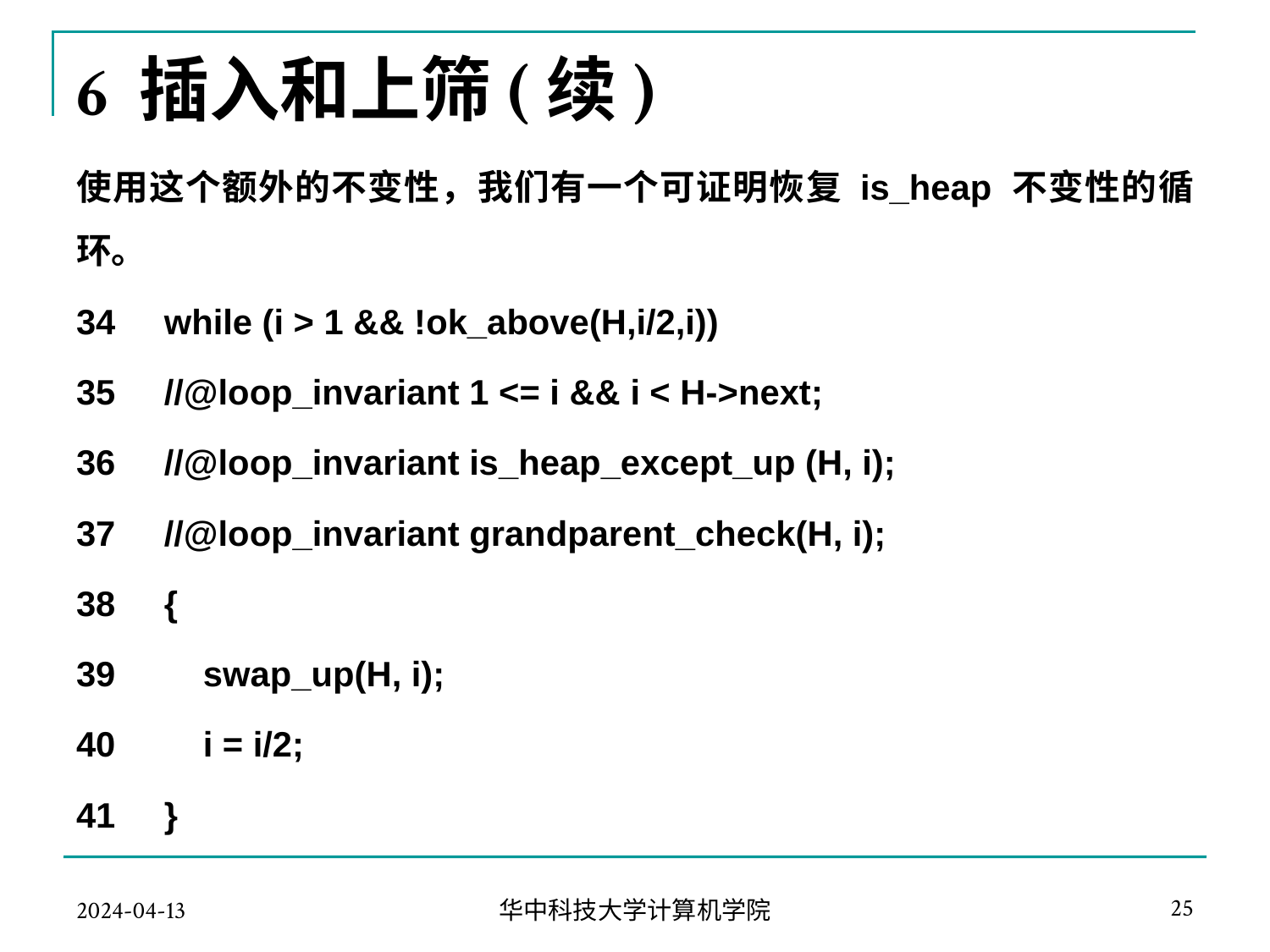

# 6 插入和上筛(续)
使用这个额外的不变性，我们有一个可证明恢复 is_heap 不变性的循环。
34     while (i > 1 && !ok_above(H,i/2,i))
35     //@loop_invariant 1 <= i && i < H->next;
36     //@loop_invariant is_heap_except_up (H, i);
37     //@loop_invariant grandparent_check(H, i);
38     {
39         swap_up(H, i);
40         i = i/2;
41     }
2024-04-13
25
华中科技大学计算机学院